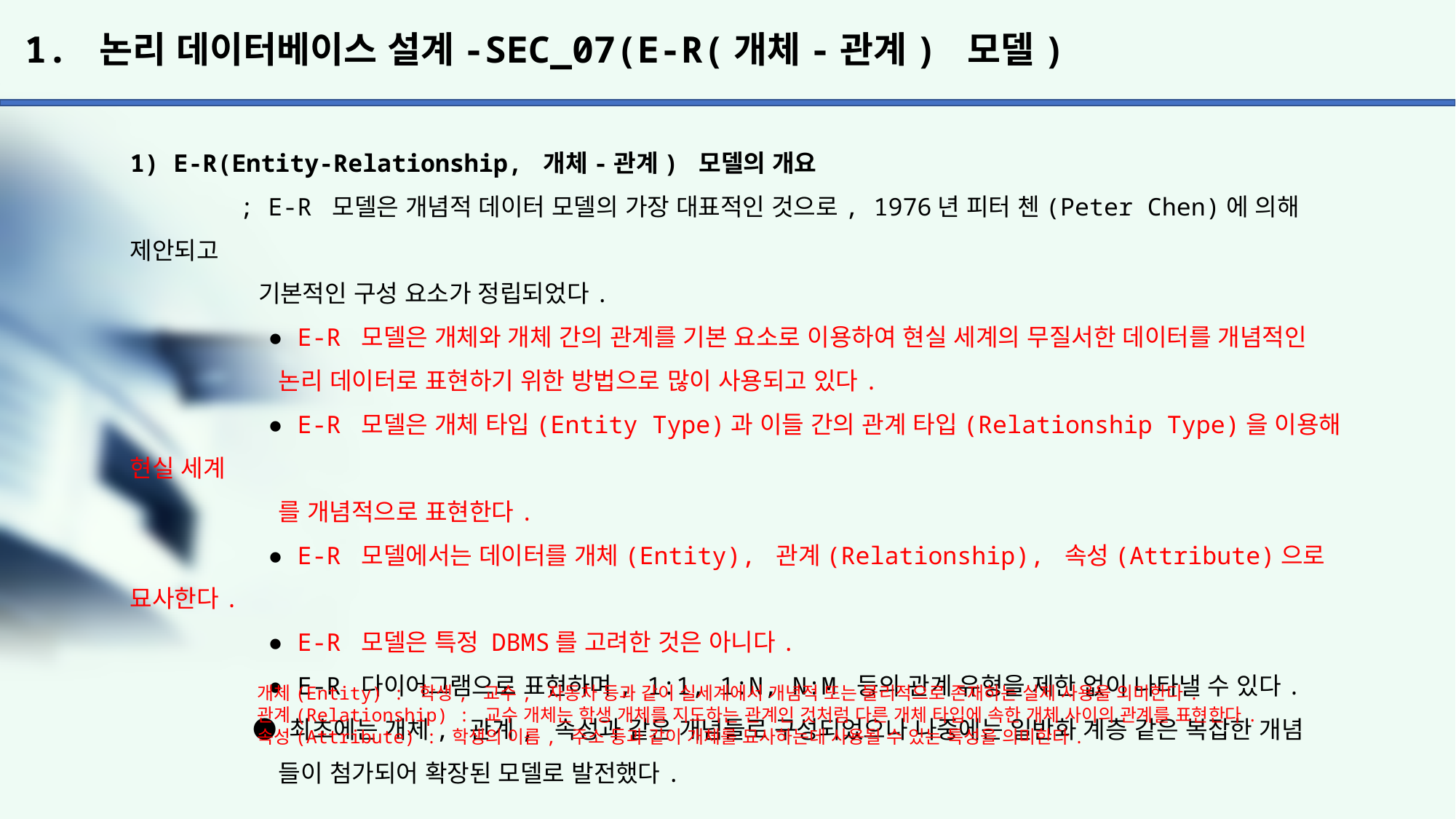

# 1. 논리 데이터베이스 설계-SEC_07(E-R(개체-관계) 모델)
1) E-R(Entity-Relationship, 개체-관계) 모델의 개요
	; E-R 모델은 개념적 데이터 모델의 가장 대표적인 것으로, 1976년 피터 첸(Peter Chen)에 의해 제안되고
	  기본적인 구성 요소가 정립되었다.
	  ● E-R 모델은 개체와 개체 간의 관계를 기본 요소로 이용하여 현실 세계의 무질서한 데이터를 개념적인
	     논리 데이터로 표현하기 위한 방법으로 많이 사용되고 있다.
	  ● E-R 모델은 개체 타입(Entity Type)과 이들 간의 관계 타입(Relationship Type)을 이용해 현실 세계
	     를 개념적으로 표현한다.
	  ● E-R 모델에서는 데이터를 개체(Entity), 관계(Relationship), 속성(Attribute)으로 묘사한다.
	  ● E-R 모델은 특정 DBMS를 고려한 것은 아니다.
	  ● E-R 다이어그램으로 표현하며, 1:1, 1:N, N:M 등의 관계 유형을 제한 없이 나타낼 수 있다.
	  ● 최초에는 개체, 관계, 속성과 같은 개념들로 구성되었으나 나중에는 일반화 계층 같은 복잡한 개념
	     들이 첨가되어 확장된 모델로 발전했다.
개체(Entity) : 학생, 교수, 자동차 등과 같이 실세계에서 개념적 또는 물리적으로 존재하는 실제 사용을 의미한다.
관계(Relationship) : 교수 개체는 학생 개체를 지도하는 관계인 것처럼 다른 개체 타입에 속한 개체 사이의 관계를 표현한다.
속성(Attribute) : 학생의 이름, 주소 등과 같이 개체를 묘사하는데 사용될 수 있는 특성을 의미한다.